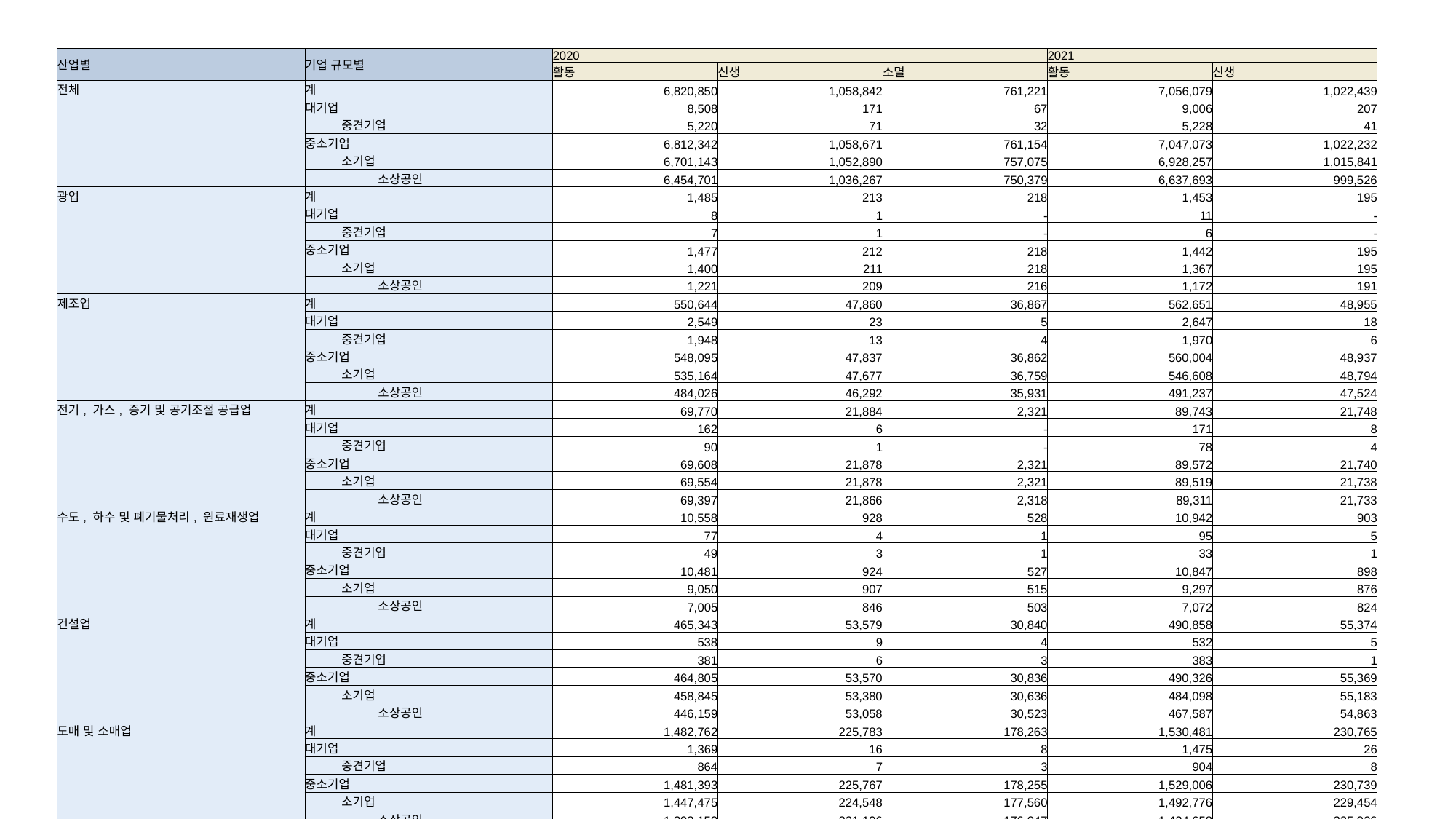

| 산업별 | 기업 규모별 | 2020 |  |  | 2021 |  |
| --- | --- | --- | --- | --- | --- | --- |
|  |  | 활동 | 신생 | 소멸 | 활동 | 신생 |
| 전체 | 계 | 6,820,850 | 1,058,842 | 761,221 | 7,056,079 | 1,022,439 |
|  | 대기업 | 8,508 | 171 | 67 | 9,006 | 207 |
|  | 중견기업 | 5,220 | 71 | 32 | 5,228 | 41 |
|  | 중소기업 | 6,812,342 | 1,058,671 | 761,154 | 7,047,073 | 1,022,232 |
|  | 소기업 | 6,701,143 | 1,052,890 | 757,075 | 6,928,257 | 1,015,841 |
|  | 소상공인 | 6,454,701 | 1,036,267 | 750,379 | 6,637,693 | 999,526 |
| 광업 | 계 | 1,485 | 213 | 218 | 1,453 | 195 |
|  | 대기업 | 8 | 1 | - | 11 | - |
|  | 중견기업 | 7 | 1 | - | 6 | - |
|  | 중소기업 | 1,477 | 212 | 218 | 1,442 | 195 |
|  | 소기업 | 1,400 | 211 | 218 | 1,367 | 195 |
|  | 소상공인 | 1,221 | 209 | 216 | 1,172 | 191 |
| 제조업 | 계 | 550,644 | 47,860 | 36,867 | 562,651 | 48,955 |
|  | 대기업 | 2,549 | 23 | 5 | 2,647 | 18 |
|  | 중견기업 | 1,948 | 13 | 4 | 1,970 | 6 |
|  | 중소기업 | 548,095 | 47,837 | 36,862 | 560,004 | 48,937 |
|  | 소기업 | 535,164 | 47,677 | 36,759 | 546,608 | 48,794 |
|  | 소상공인 | 484,026 | 46,292 | 35,931 | 491,237 | 47,524 |
| 전기, 가스, 증기 및 공기조절 공급업 | 계 | 69,770 | 21,884 | 2,321 | 89,743 | 21,748 |
|  | 대기업 | 162 | 6 | - | 171 | 8 |
|  | 중견기업 | 90 | 1 | - | 78 | 4 |
|  | 중소기업 | 69,608 | 21,878 | 2,321 | 89,572 | 21,740 |
|  | 소기업 | 69,554 | 21,878 | 2,321 | 89,519 | 21,738 |
|  | 소상공인 | 69,397 | 21,866 | 2,318 | 89,311 | 21,733 |
| 수도, 하수 및 폐기물처리, 원료재생업 | 계 | 10,558 | 928 | 528 | 10,942 | 903 |
|  | 대기업 | 77 | 4 | 1 | 95 | 5 |
|  | 중견기업 | 49 | 3 | 1 | 33 | 1 |
|  | 중소기업 | 10,481 | 924 | 527 | 10,847 | 898 |
|  | 소기업 | 9,050 | 907 | 515 | 9,297 | 876 |
|  | 소상공인 | 7,005 | 846 | 503 | 7,072 | 824 |
| 건설업 | 계 | 465,343 | 53,579 | 30,840 | 490,858 | 55,374 |
|  | 대기업 | 538 | 9 | 4 | 532 | 5 |
|  | 중견기업 | 381 | 6 | 3 | 383 | 1 |
|  | 중소기업 | 464,805 | 53,570 | 30,836 | 490,326 | 55,369 |
|  | 소기업 | 458,845 | 53,380 | 30,636 | 484,098 | 55,183 |
|  | 소상공인 | 446,159 | 53,058 | 30,523 | 467,587 | 54,863 |
| 도매 및 소매업 | 계 | 1,482,762 | 225,783 | 178,263 | 1,530,481 | 230,765 |
|  | 대기업 | 1,369 | 16 | 8 | 1,475 | 26 |
|  | 중견기업 | 864 | 7 | 3 | 904 | 8 |
|  | 중소기업 | 1,481,393 | 225,767 | 178,255 | 1,529,006 | 230,739 |
|  | 소기업 | 1,447,475 | 224,548 | 177,560 | 1,492,776 | 229,454 |
|  | 소상공인 | 1,393,159 | 221,196 | 176,047 | 1,424,658 | 225,926 |
| 운수 및 창고업 | 계 | 591,571 | 49,220 | 46,560 | 595,819 | 53,974 |
|  | 대기업 | 407 | 5 | - | 421 | 2 |
|  | 중견기업 | 265 | 4 | - | 255 | - |
|  | 중소기업 | 591,164 | 49,215 | 46,560 | 595,398 | 53,972 |
|  | 소기업 | 589,334 | 49,186 | 46,545 | 593,342 | 53,933 |
|  | 소상공인 | 583,856 | 49,065 | 46,497 | 587,441 | 53,814 |
| 숙박 및 음식점업 | 계 | 865,877 | 154,740 | 132,778 | 872,685 | 148,278 |
|  | 대기업 | 158 | 3 | 1 | 154 | 6 |
|  | 중견기업 | 106 | 1 | 1 | 97 | - |
|  | 중소기업 | 865,719 | 154,737 | 132,777 | 872,531 | 148,272 |
|  | 소기업 | 854,364 | 153,970 | 132,057 | 861,202 | 147,491 |
|  | 소상공인 | 821,562 | 149,232 | 130,127 | 824,470 | 143,342 |
| 정보통신업 | 계 | 109,116 | 21,652 | 11,352 | 123,518 | 25,408 |
|  | 대기업 | 689 | 22 | 8 | 771 | 32 |
|  | 중견기업 | 393 | 10 | 4 | 407 | 7 |
|  | 중소기업 | 108,427 | 21,630 | 11,344 | 122,747 | 25,376 |
|  | 소기업 | 105,747 | 21,550 | 11,303 | 119,794 | 25,283 |
|  | 소상공인 | 91,714 | 20,435 | 11,087 | 102,191 | 24,049 |
| 금융 및 보험업 | 계 | 22,267 | 3,745 | 3,146 | 23,206 | 4,145 |
|  | 대기업 | 560 | 15 | 6 | 616 | 18 |
|  | 중견기업 | 38 | - | - | 38 | - |
|  | 중소기업 | 21,707 | 3,730 | 3,140 | 22,590 | 4,127 |
|  | 소기업 | 21,175 | 3,716 | 3,118 | 22,034 | 4,080 |
|  | 소상공인 | 19,782 | 3,631 | 3,078 | 20,313 | 3,972 |
| 부동산업 | 계 | 1,599,324 | 306,119 | 194,405 | 1,652,596 | 255,449 |
|  | 대기업 | 877 | 27 | 24 | 863 | 32 |
|  | 중견기업 | 418 | 8 | 8 | 389 | 8 |
|  | 중소기업 | 1,598,447 | 306,092 | 194,381 | 1,651,733 | 255,417 |
|  | 소기업 | 1,591,394 | 304,580 | 193,127 | 1,644,013 | 253,815 |
|  | 소상공인 | 1,586,283 | 304,189 | 193,012 | 1,637,664 | 253,438 |
| 전문, 과학 및 기술서비스업 | 계 | 203,857 | 34,386 | 18,871 | 224,281 | 38,916 |
|  | 대기업 | 446 | 20 | 5 | 513 | 21 |
|  | 중견기업 | 250 | 10 | 5 | 263 | 5 |
|  | 중소기업 | 203,411 | 34,366 | 18,866 | 223,768 | 38,895 |
|  | 소기업 | 197,921 | 34,107 | 18,769 | 217,569 | 38,555 |
|  | 소상공인 | 173,590 | 32,718 | 18,474 | 187,742 | 37,099 |
| 사업 시설관리, 사업지원 및 임대 서비스업 | 계 | 141,476 | 29,618 | 20,475 | 145,295 | 25,011 |
|  | 대기업 | 414 | 12 | 2 | 461 | 30 |
|  | 중견기업 | 250 | 3 | - | 248 | - |
|  | 중소기업 | 141,062 | 29,606 | 20,473 | 144,834 | 24,981 |
|  | 소기업 | 136,225 | 28,992 | 20,033 | 139,570 | 24,243 |
|  | 소상공인 | 123,174 | 27,760 | 19,382 | 125,215 | 23,103 |
| 교육서비스업 | 계 | 179,487 | 35,042 | 23,892 | 193,709 | 38,434 |
|  | 대기업 | 58 | 2 | 2 | 59 | 1 |
|  | 중견기업 | 47 | 2 | 2 | 47 | 1 |
|  | 중소기업 | 179,429 | 35,040 | 23,890 | 193,650 | 38,433 |
|  | 소기업 | 177,066 | 34,959 | 23,851 | 191,036 | 38,313 |
|  | 소상공인 | 173,003 | 34,640 | 23,697 | 185,393 | 37,957 |
| 보건업 및 사회복지 서비스업 | 계 | 77,622 | 4,321 | 2,687 | 79,134 | 4,636 |
|  | 대기업 | 14 | - | - | 18 | 1 |
|  | 중견기업 | 6 | - | - | 5 | - |
|  | 중소기업 | 77,608 | 4,321 | 2,687 | 79,116 | 4,635 |
|  | 소기업 | 62,415 | 3,690 | 2,457 | 62,151 | 3,853 |
|  | 소상공인 | 46,996 | 2,395 | 2,143 | 43,866 | 2,484 |
| 예술, 스포츠 및 여가관련 서비스업 | 계 | 129,502 | 22,546 | 21,870 | 128,552 | 22,305 |
|  | 대기업 | 129 | 5 | 1 | 138 | 1 |
|  | 중견기업 | 78 | 2 | 1 | 73 | - |
|  | 중소기업 | 129,373 | 22,541 | 21,869 | 128,414 | 22,304 |
|  | 소기업 | 128,797 | 22,500 | 21,852 | 127,812 | 22,259 |
|  | 소상공인 | 125,578 | 22,230 | 21,698 | 124,015 | 21,952 |
| 협회 및 단체, 수리 및 기타 개인서비스업 | 계 | 320,189 | 47,206 | 36,148 | 331,156 | 47,943 |
|  | 대기업 | 53 | 1 | - | 61 | 1 |
|  | 중견기업 | 30 | - | - | 32 | - |
|  | 중소기업 | 320,136 | 47,205 | 36,148 | 331,095 | 47,942 |
|  | 소기업 | 315,217 | 47,039 | 35,954 | 326,069 | 47,776 |
|  | 소상공인 | 308,196 | 46,505 | 35,646 | 318,346 | 47,255 |